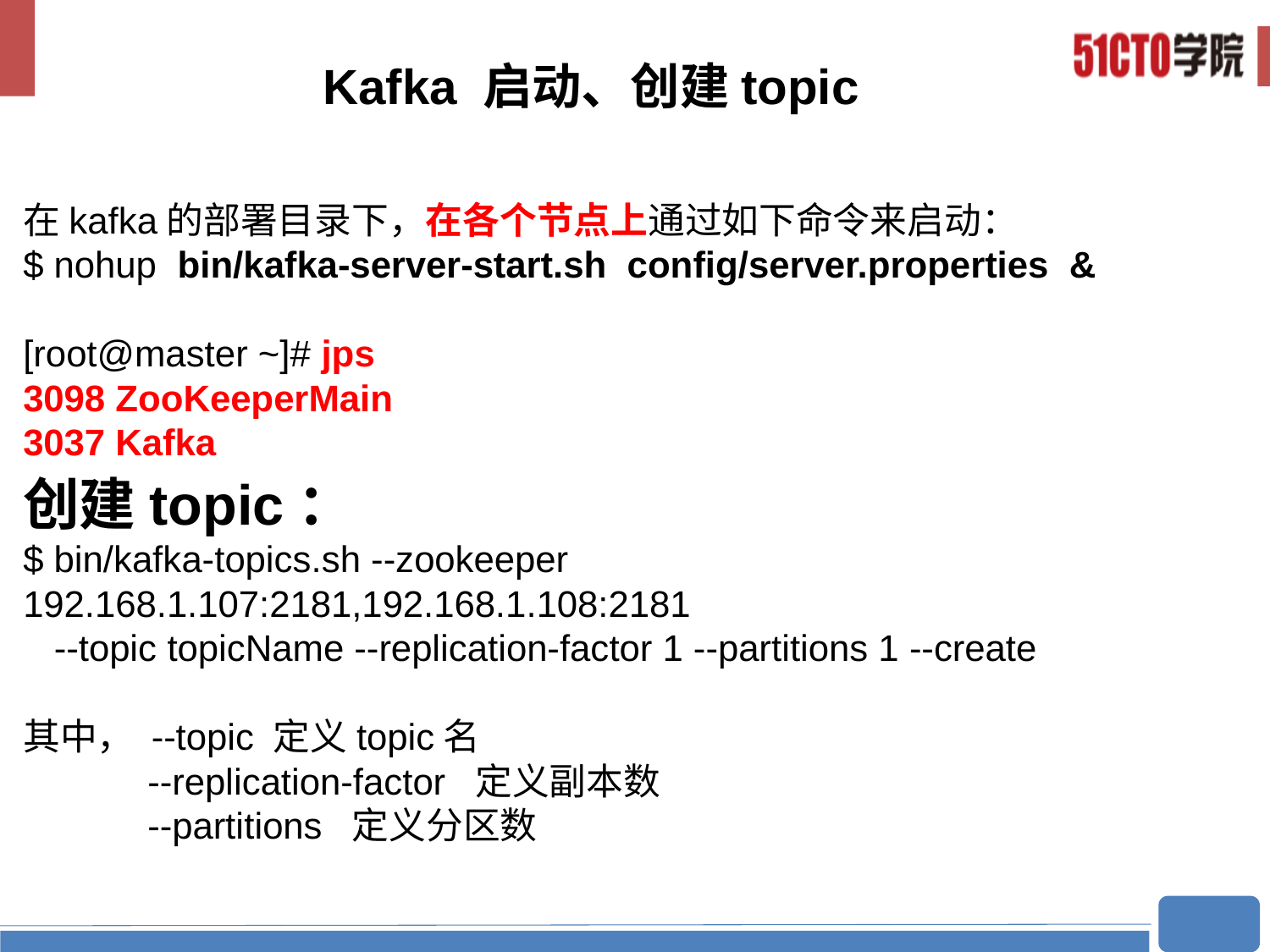

# Kafka 启动、创建topic
在kafka的部署目录下，在各个节点上通过如下命令来启动：
$ nohup  bin/kafka-server-start.sh  config/server.properties  &

[root@master ~]# jps
3098 ZooKeeperMain
3037 Kafka
创建topic：
$ bin/kafka-topics.sh --zookeeper 192.168.1.107:2181,192.168.1.108:2181
   --topic topicName --replication-factor 1 --partitions 1 --create

其中， --topic 定义topic名
            --replication-factor  定义副本数
            --partitions  定义分区数